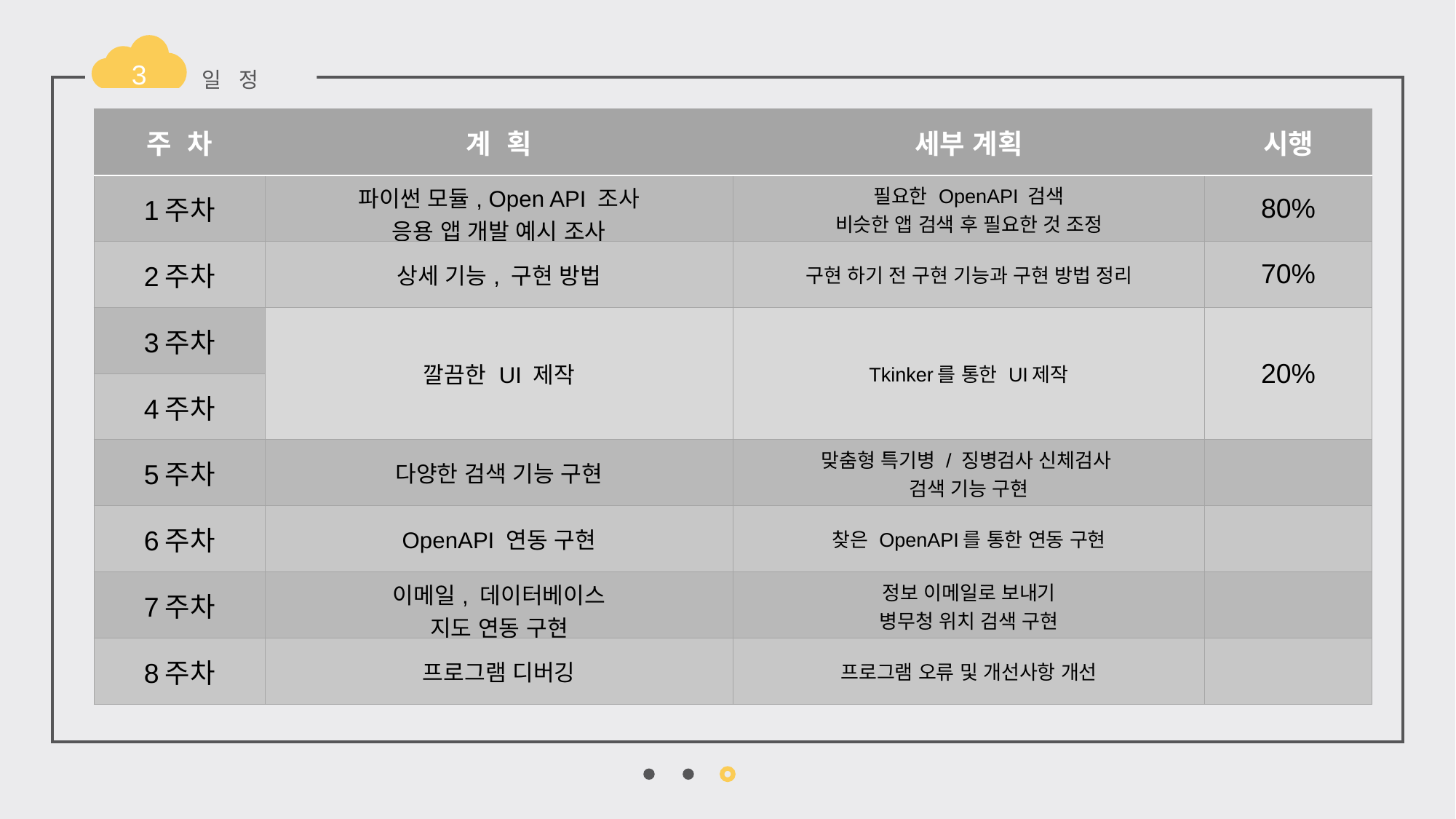

3
일   정

| 주 차 | 계 획 | 세부 계획 | 시행 |
| --- | --- | --- | --- |
| 1주차 | 파이썬 모듈, Open API 조사 응용 앱 개발 예시 조사 | 필요한 OpenAPI 검색 비슷한 앱 검색 후 필요한 것 조정 | 80% |
| 2주차 | 상세 기능, 구현 방법 | 구현 하기 전 구현 기능과 구현 방법 정리 | 70% |
| 3주차 | 깔끔한 UI 제작 | Tkinker를 통한 UI제작 | 20% |
| 4주차 |  |  |  |
| 5주차 | 다양한 검색 기능 구현 | 맞춤형 특기병 / 징병검사 신체검사 검색 기능 구현 |  |
| 6주차 | OpenAPI 연동 구현 | 찾은 OpenAPI를 통한 연동 구현 |  |
| 7주차 | 이메일, 데이터베이스 지도 연동 구현 | 정보 이메일로 보내기 병무청 위치 검색 구현 |  |
| 8주차 | 프로그램 디버깅 | 프로그램 오류 및 개선사항 개선 |  |